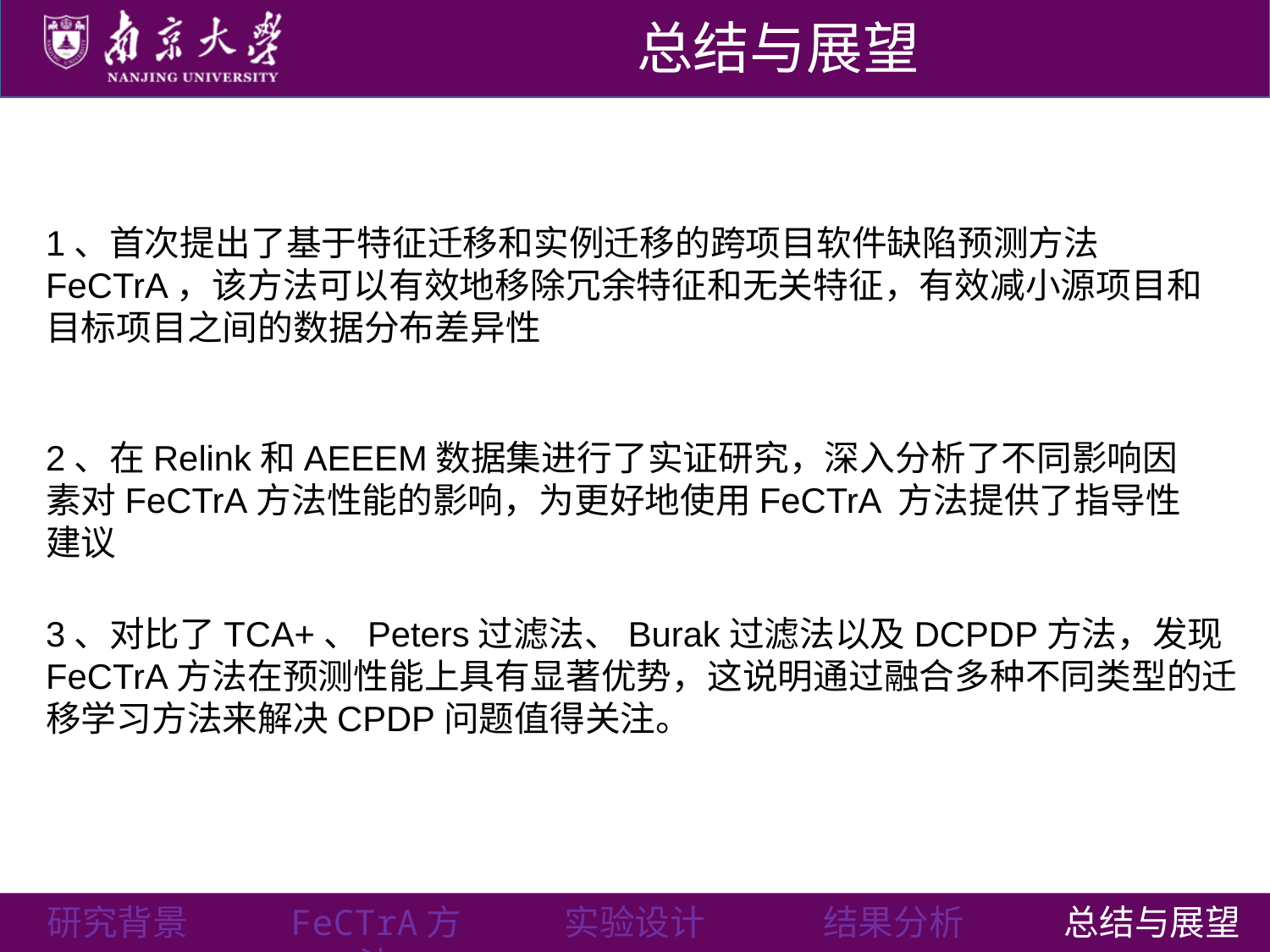

总结与展望
1、首次提出了基于特征迁移和实例迁移的跨项目软件缺陷预测方法FeCTrA，该方法可以有效地移除冗余特征和无关特征，有效减小源项目和目标项目之间的数据分布差异性
2、在Relink和AEEEM数据集进行了实证研究，深入分析了不同影响因素对FeCTrA方法性能的影响，为更好地使用FeCTrA 方法提供了指导性建议
3、对比了TCA+、Peters过滤法、Burak过滤法以及DCPDP方法，发现FeCTrA方法在预测性能上具有显著优势，这说明通过融合多种不同类型的迁移学习方法来解决CPDP问题值得关注。
研究背景
FeCTrA方法
实验设计
结果分析
总结与展望